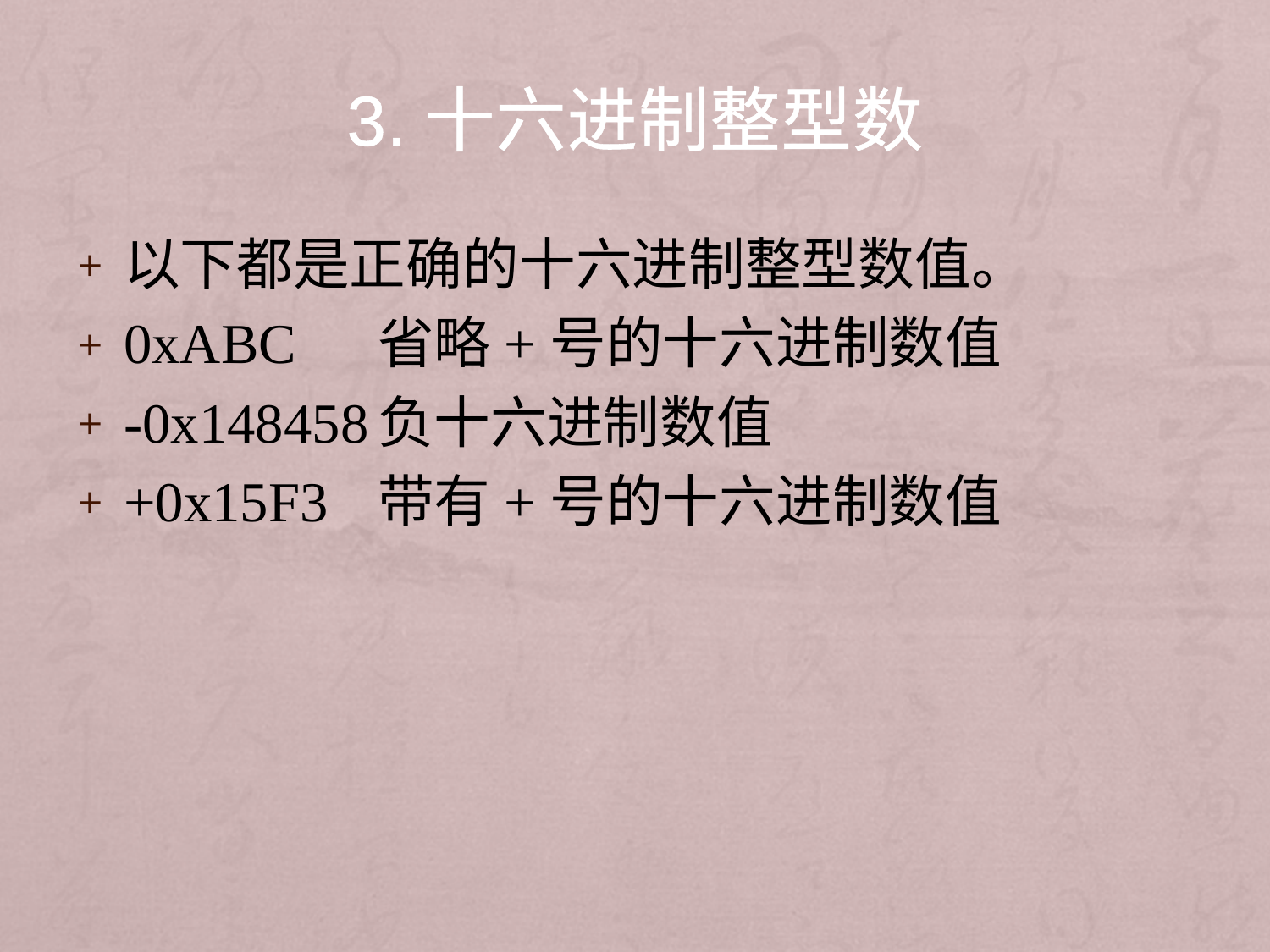

# 3.十六进制整型数
以下都是正确的十六进制整型数值。
0xABC	省略+号的十六进制数值
-0x148458	负十六进制数值
+0x15F3	带有+号的十六进制数值